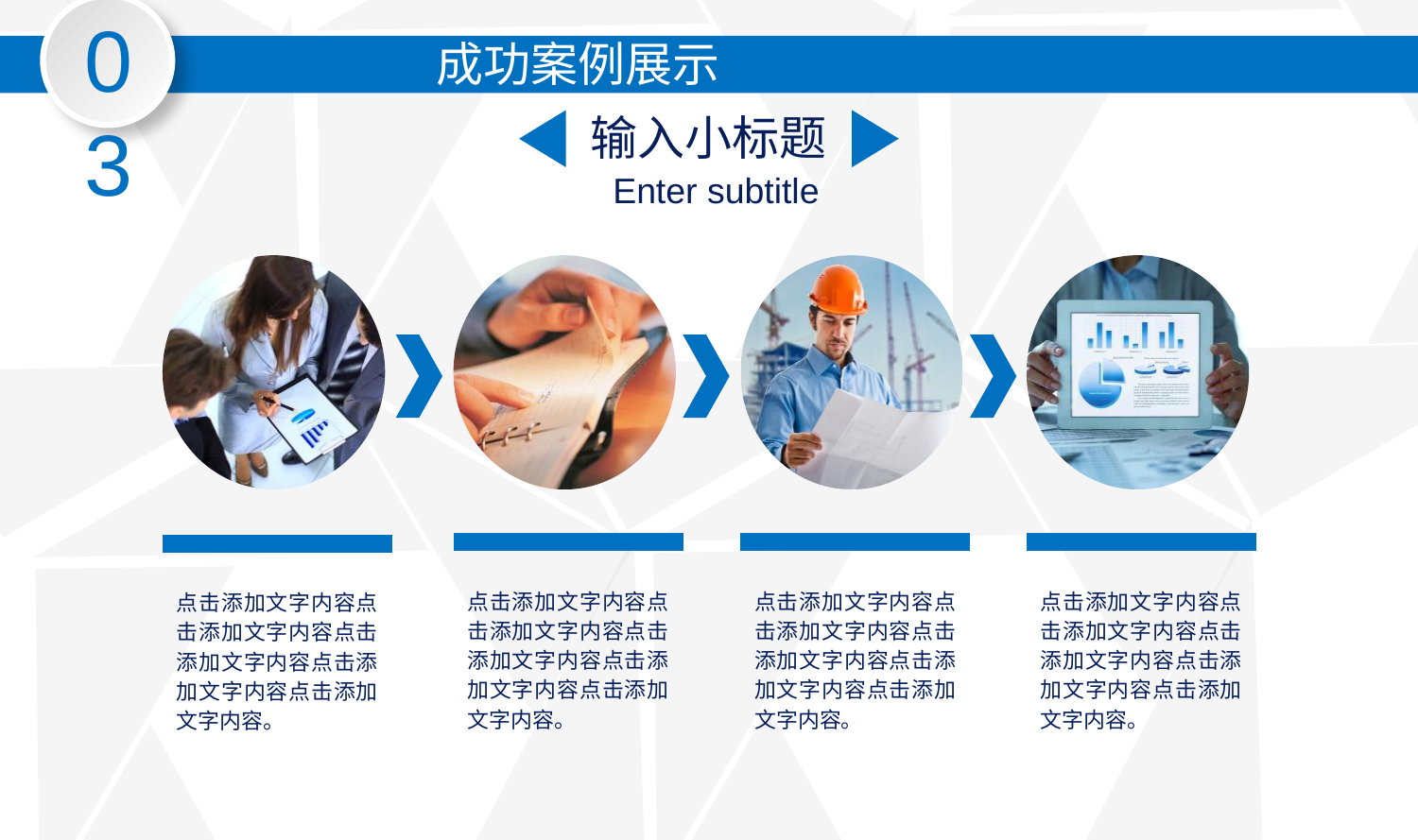

03
成功案例展示

输入小标题

Enter subtitle

点击添加文字内容点击添加文字内容点击添加文字内容点击添加文字内容点击添加文字内容。
点击添加文字内容点击添加文字内容点击添加文字内容点击添加文字内容点击添加文字内容。
点击添加文字内容点击添加文字内容点击添加文字内容点击添加文字内容点击添加文字内容。
点击添加文字内容点击添加文字内容点击添加文字内容点击添加文字内容点击添加文字内容。